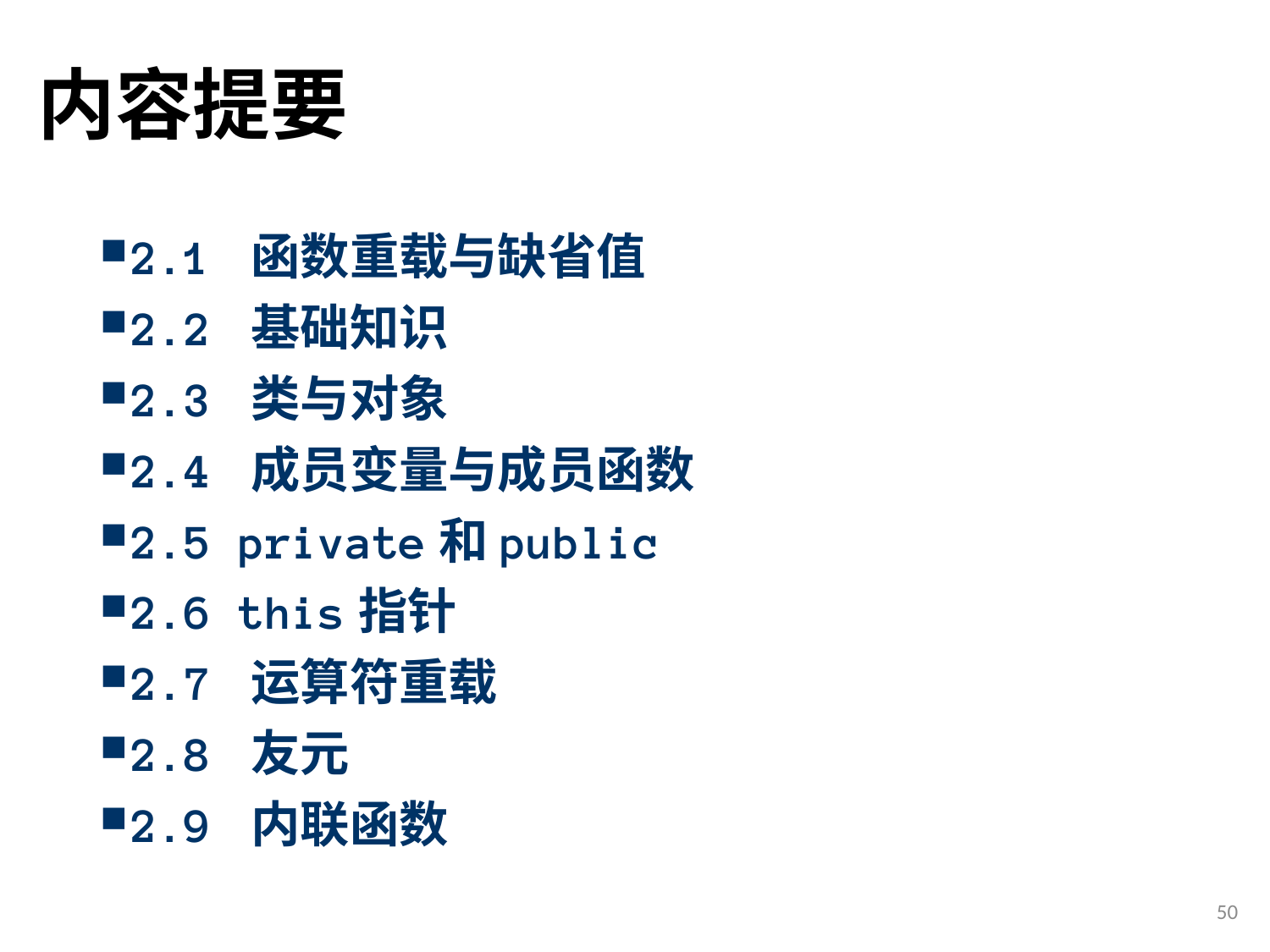

# 内容提要
2.1 函数重载与缺省值
2.2 基础知识
2.3 类与对象
2.4 成员变量与成员函数
2.5 private和public
2.6 this指针
2.7 运算符重载
2.8 友元
2.9 内联函数
50